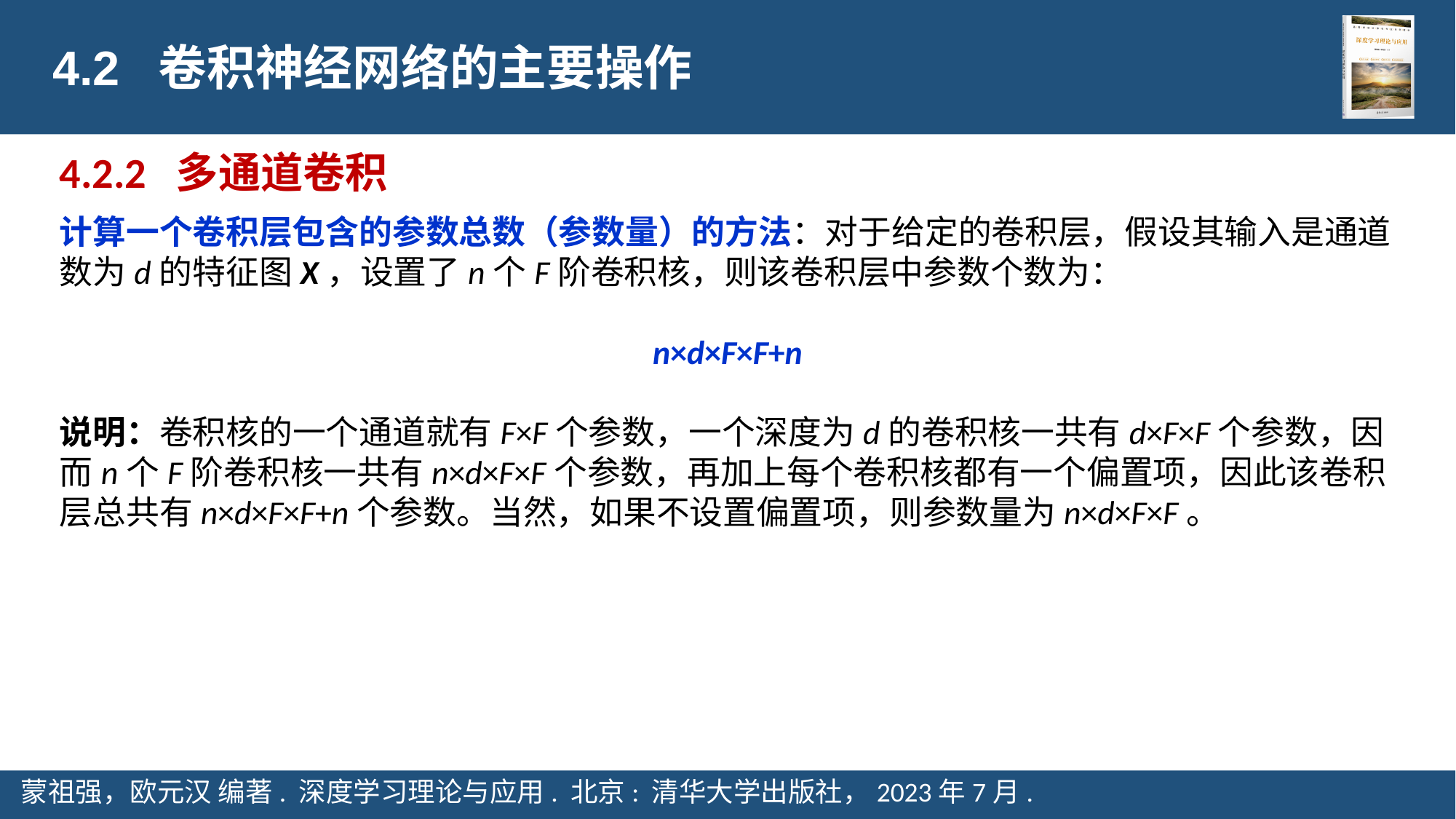

4.2  卷积神经网络的主要操作
4.2.2  多通道卷积
计算一个卷积层包含的参数总数（参数量）的方法：对于给定的卷积层，假设其输入是通道数为d的特征图X，设置了n个F阶卷积核，则该卷积层中参数个数为：

n×d×F×F+n

说明：卷积核的一个通道就有F×F个参数，一个深度为d的卷积核一共有d×F×F个参数，因而n个F阶卷积核一共有n×d×F×F个参数，再加上每个卷积核都有一个偏置项，因此该卷积层总共有n×d×F×F+n个参数。当然，如果不设置偏置项，则参数量为n×d×F×F。